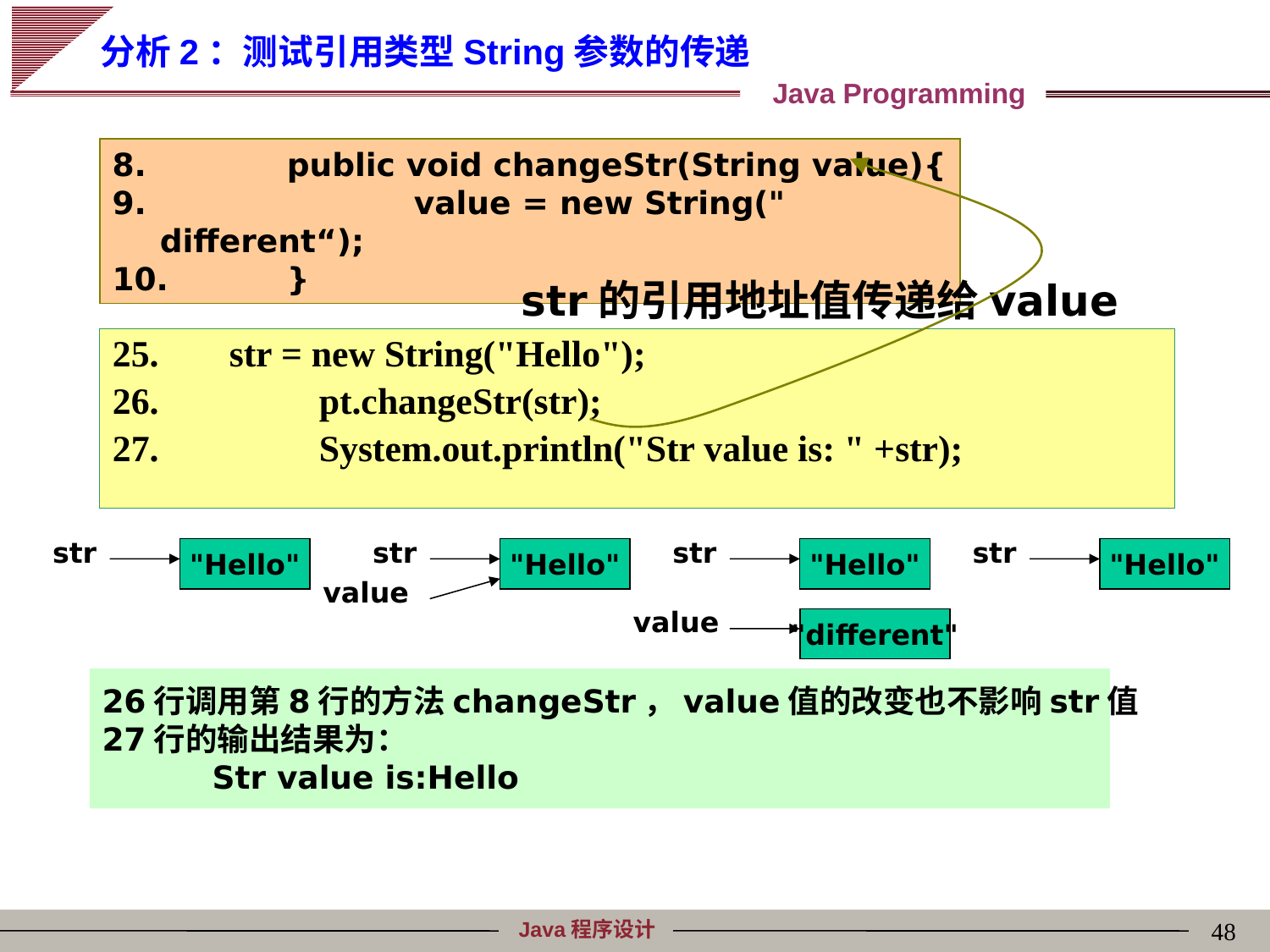

分析2：测试引用类型String参数的传递
	public void changeStr(String value){
		value = new String(" different“);
	}

str的引用地址值传递给value
    str = new String("Hello");
	pt.changeStr(str);
	System.out.println("Str value is: " +str);
str
"Hello"

str
"Hello"

value

str
"Hello"

value
"different"

str
"Hello"

26行调用第8行的方法changeStr，value值的改变也不影响str值
27行的输出结果为：
          Str value is:Hello